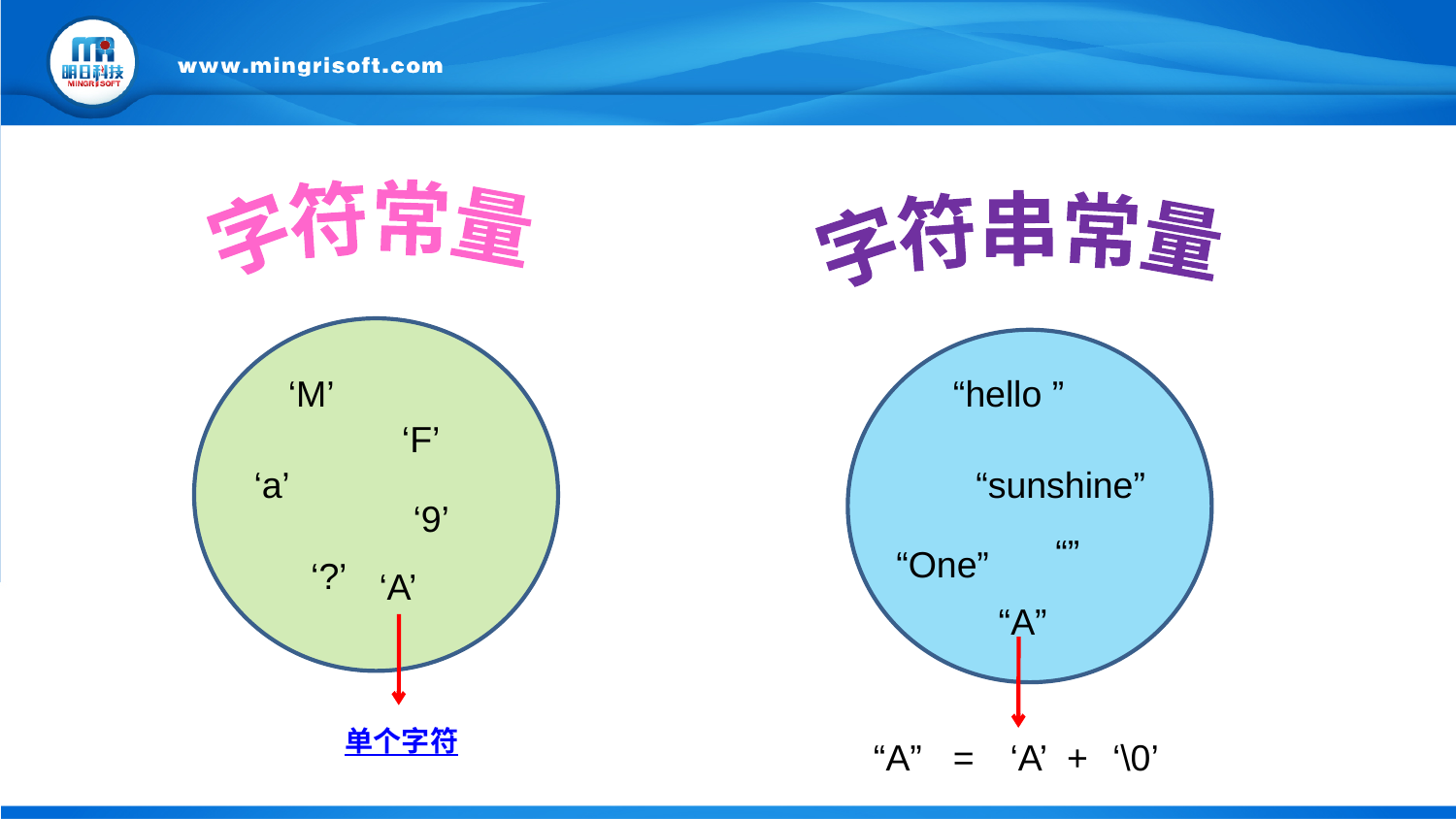

字符常量
字符串常量

‘M’
‘F’
‘a’
‘9’
‘?’
‘A’

“hello ”
“sunshine”
“”
“One”
“A”
单个字符
“A”
=
‘A’
+
‘\0’